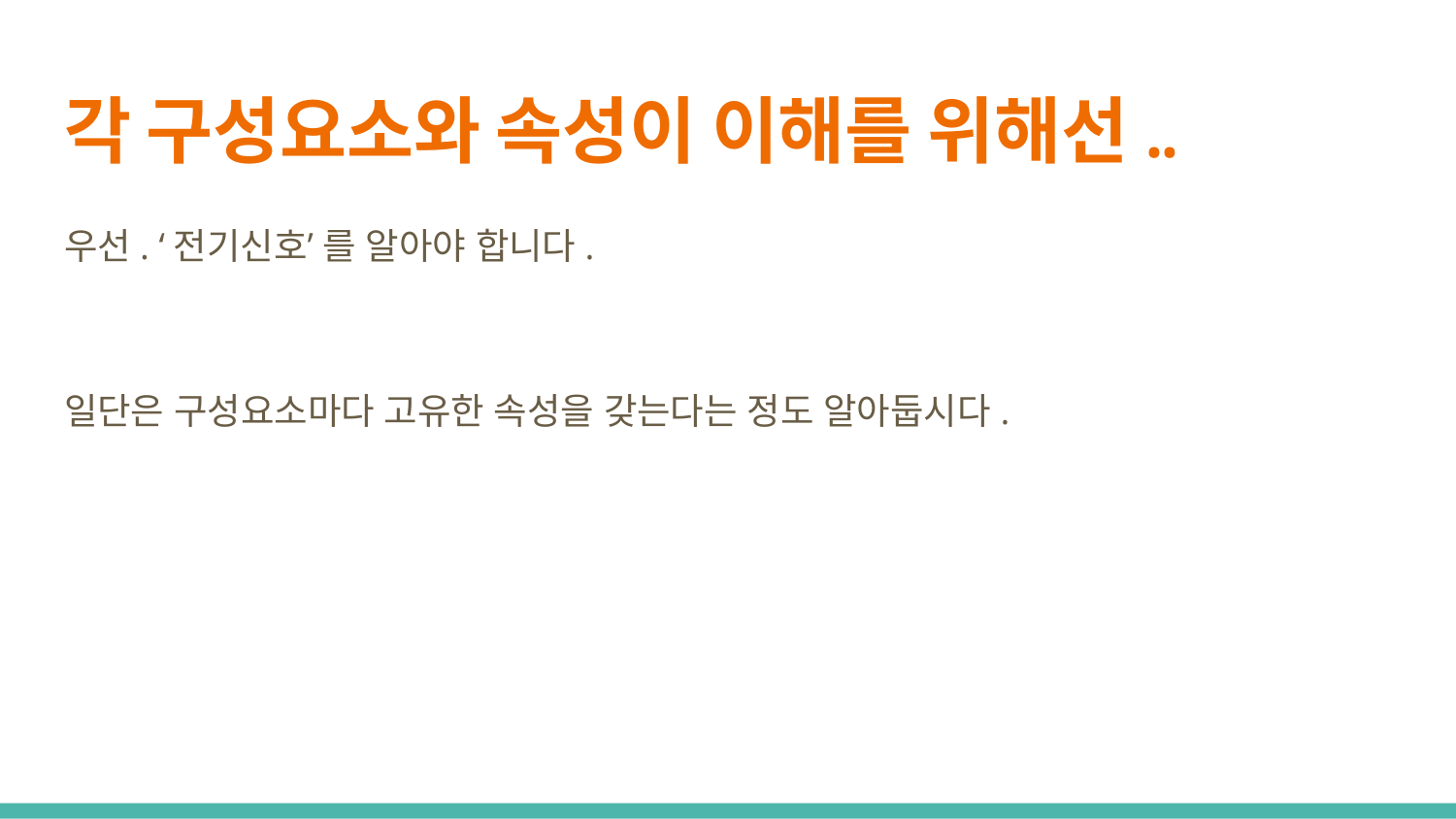

# 각 구성요소와 속성이 이해를 위해선..
우선. ‘전기신호’ 를 알아야 합니다.

일단은 구성요소마다 고유한 속성을 갖는다는 정도 알아둡시다.